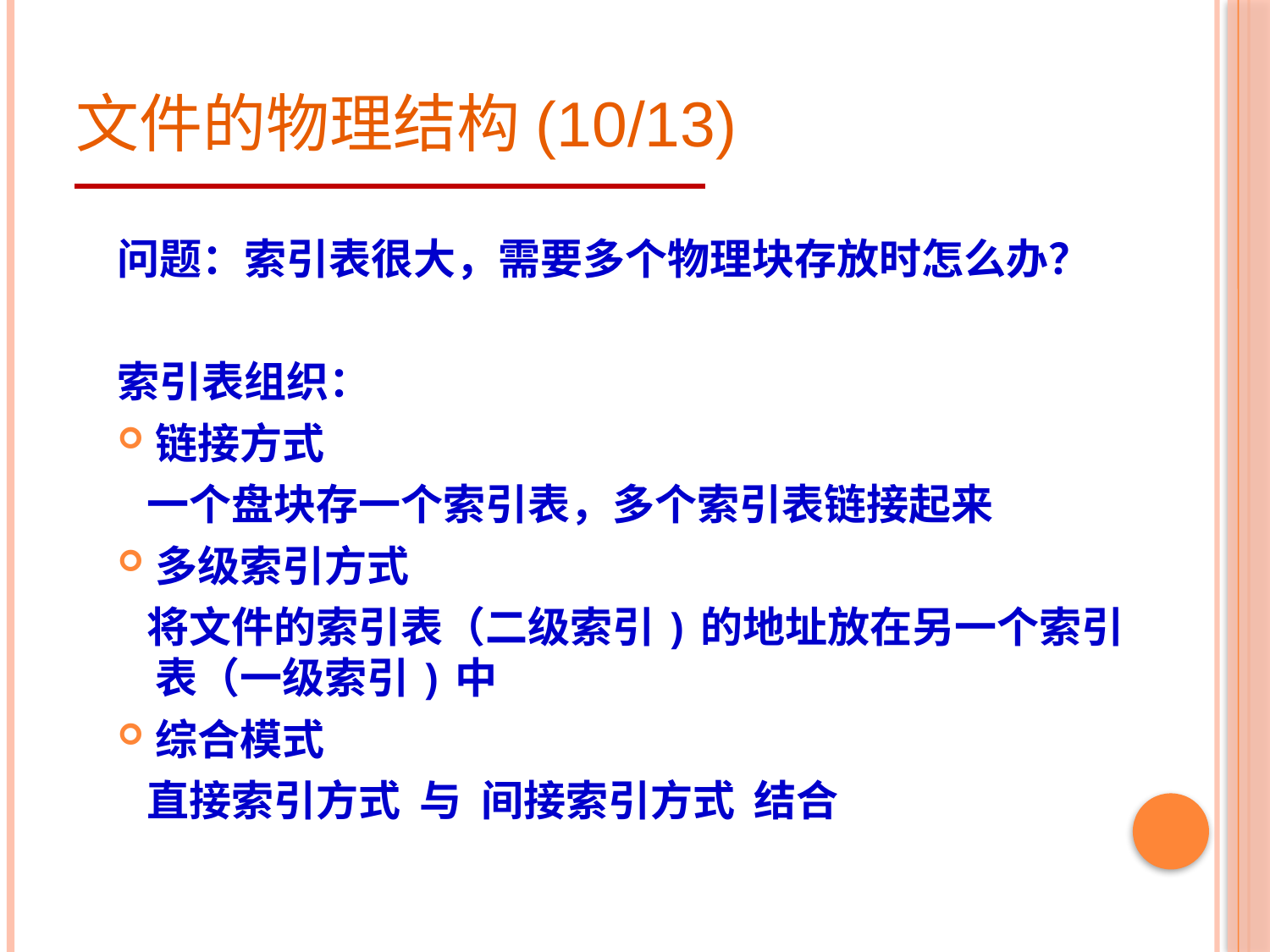

# 文件的物理结构(10/13)
问题：索引表很大，需要多个物理块存放时怎么办？

索引表组织：
链接方式
  一个盘块存一个索引表，多个索引表链接起来
多级索引方式
  将文件的索引表（二级索引)的地址放在另一个索引表（一级索引)中
综合模式
  直接索引方式  与  间接索引方式  结合